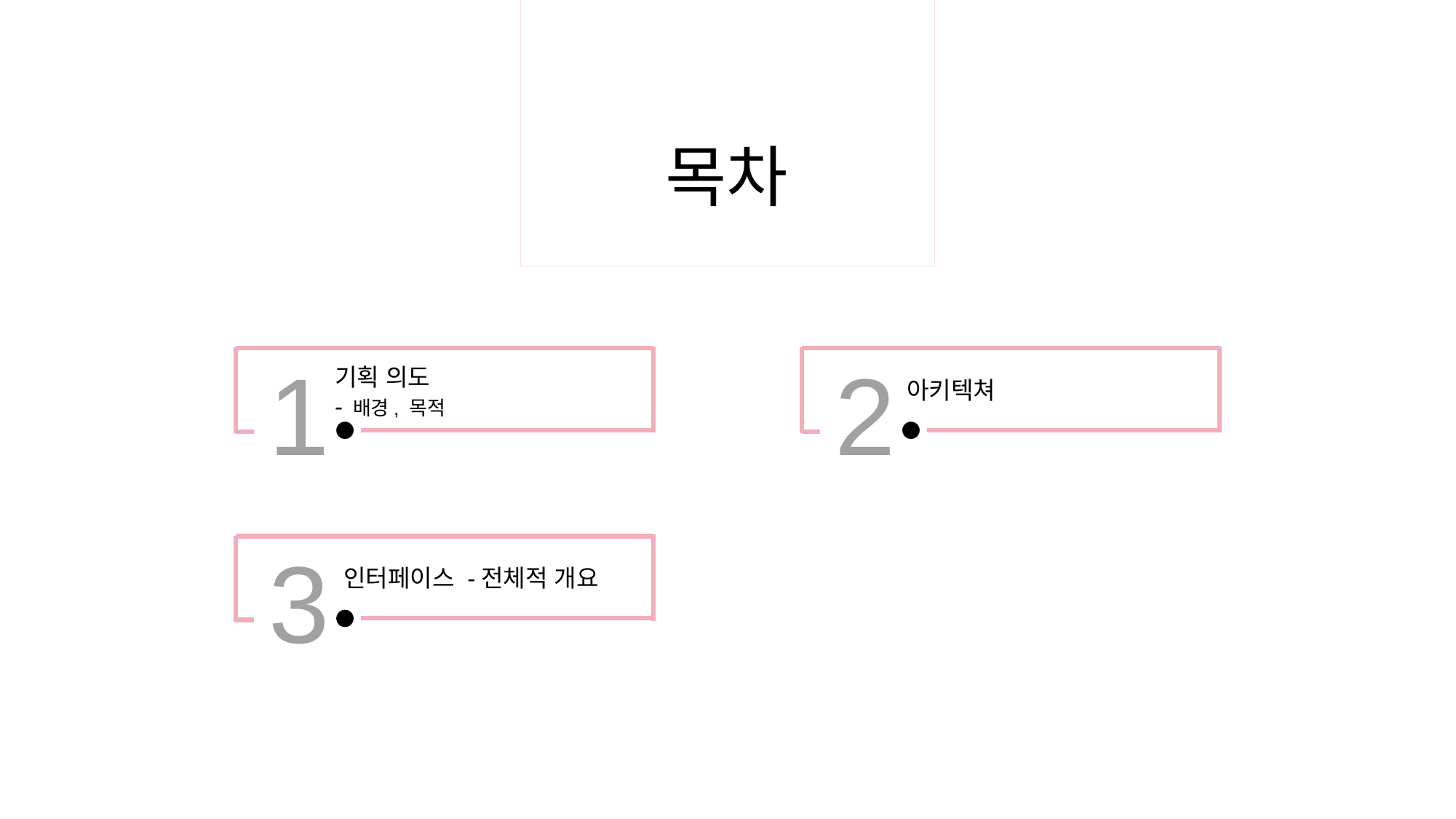

목차

1
2
기획 의도
- 배경, 목적
아키텍쳐

3
인터페이스 -전체적 개요